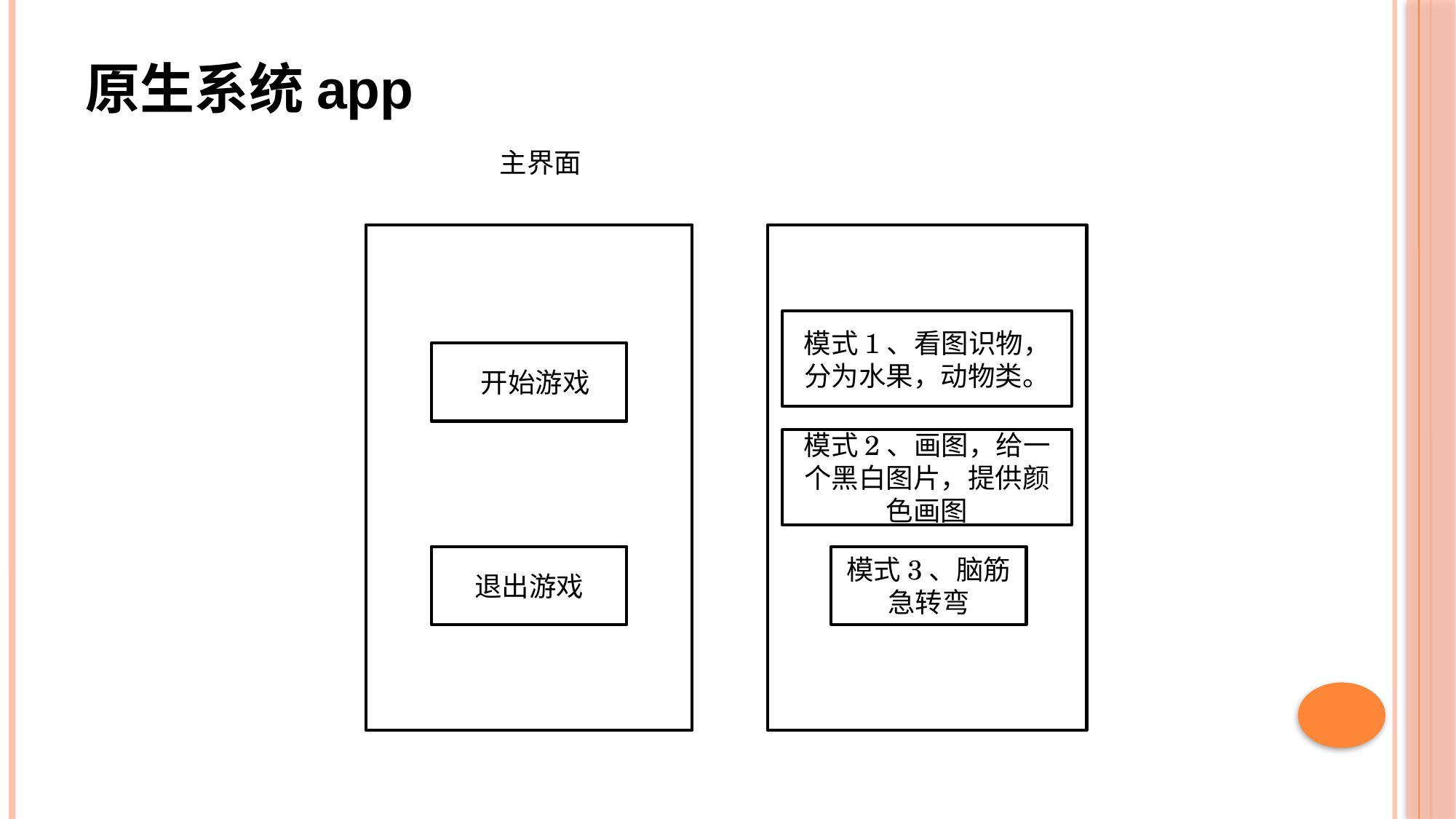

原生系统app
主界面

c
模式1、看图识物，分为水果，动物类。
 开始游戏
模式2、画图，给一个黑白图片，提供颜色画图
退出游戏
模式3、脑筋急转弯